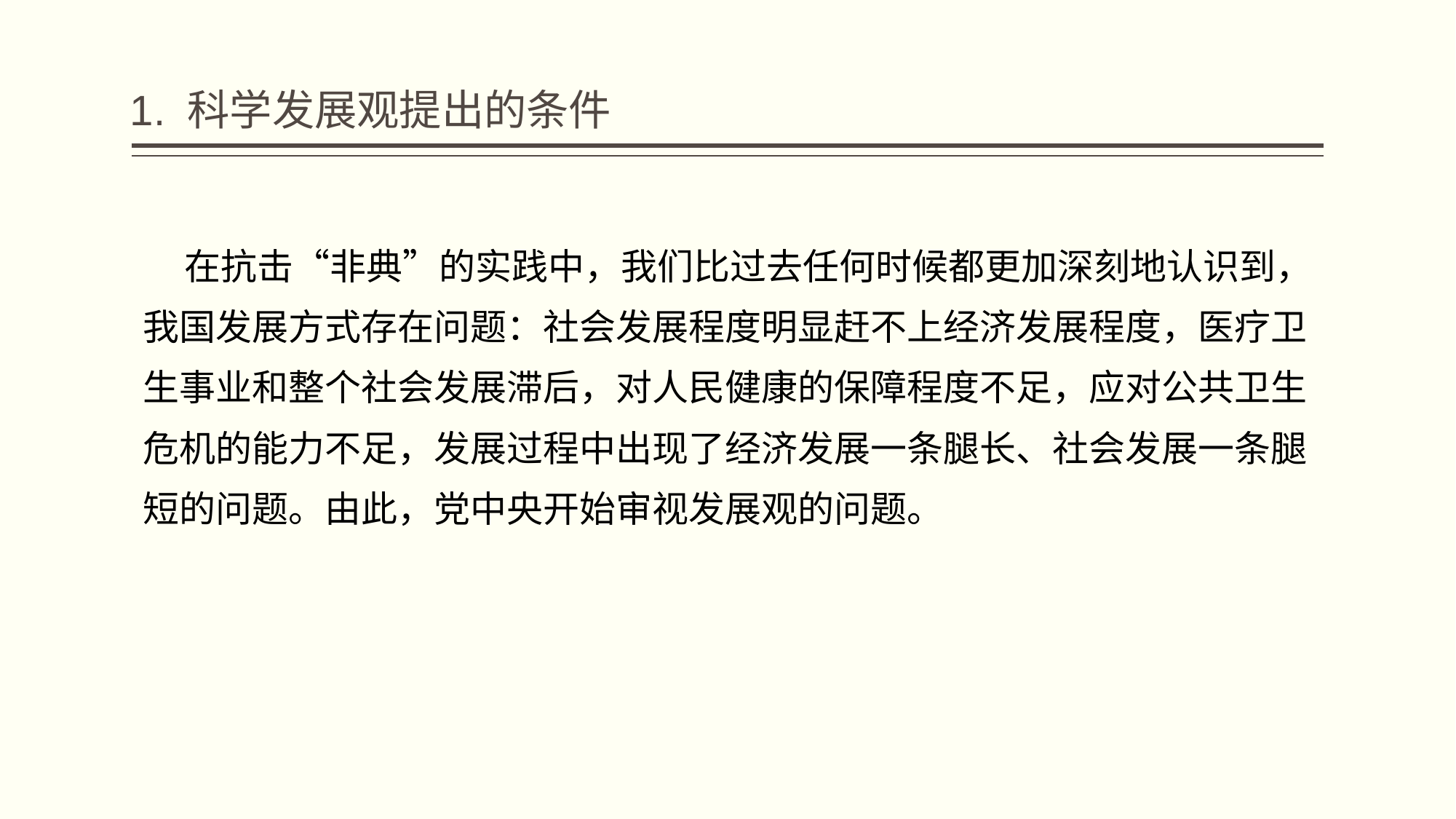

# 1. 科学发展观提出的条件
    在抗击“非典”的实践中，我们比过去任何时候都更加深刻地认识到，我国发展方式存在问题：社会发展程度明显赶不上经济发展程度，医疗卫生事业和整个社会发展滞后，对人民健康的保障程度不足，应对公共卫生危机的能力不足，发展过程中出现了经济发展一条腿长、社会发展一条腿短的问题。由此，党中央开始审视发展观的问题。